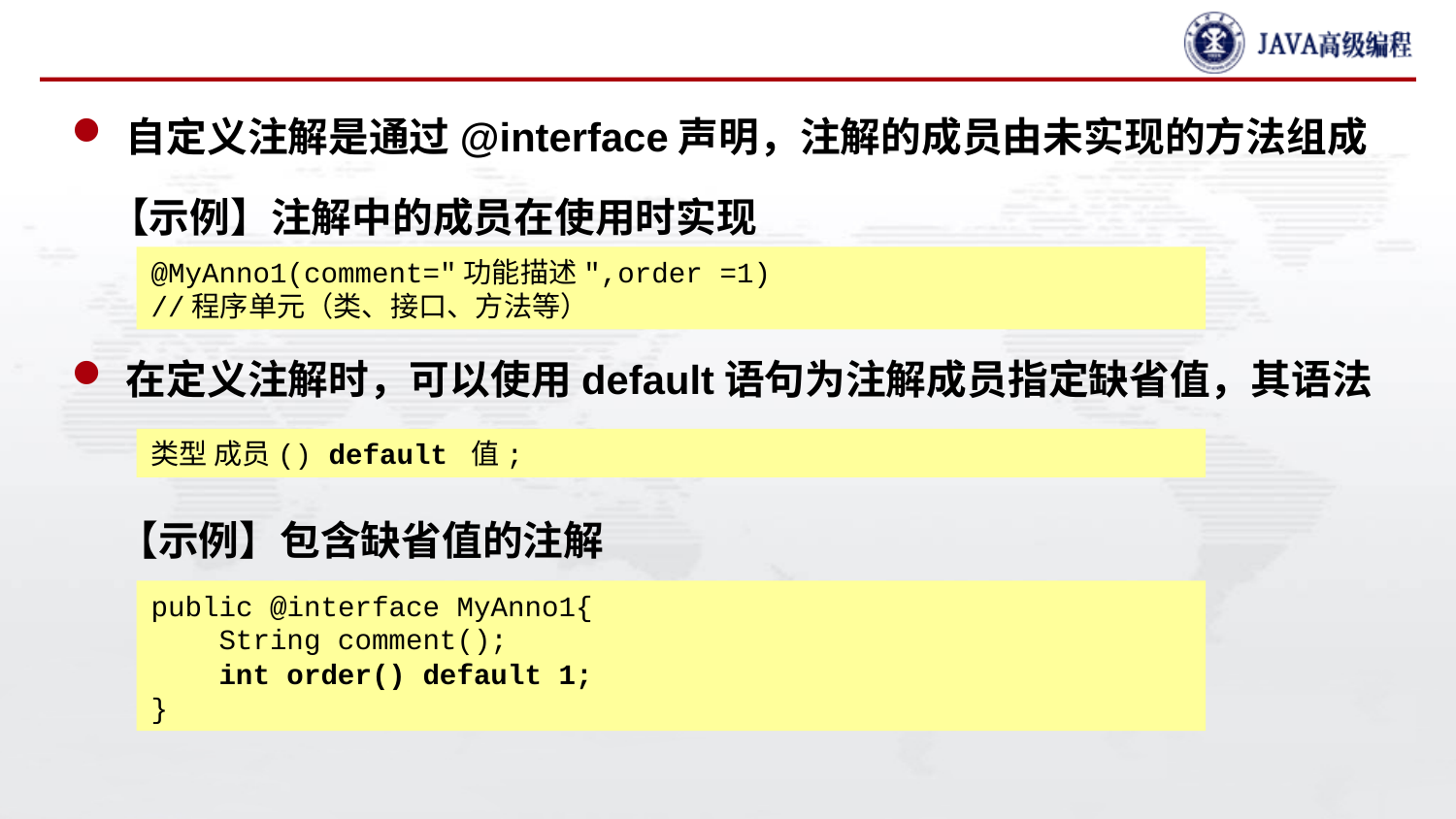

#
自定义注解是通过@interface声明，注解的成员由未实现的方法组成
   【示例】注解中的成员在使用时实现

在定义注解时，可以使用default语句为注解成员指定缺省值，其语法

    【示例】包含缺省值的注解

@MyAnno1(comment="功能描述",order =1)
//程序单元（类、接口、方法等）
类型 成员() default 值;
public @interface MyAnno1{
    String comment();
    int order() default 1;
}